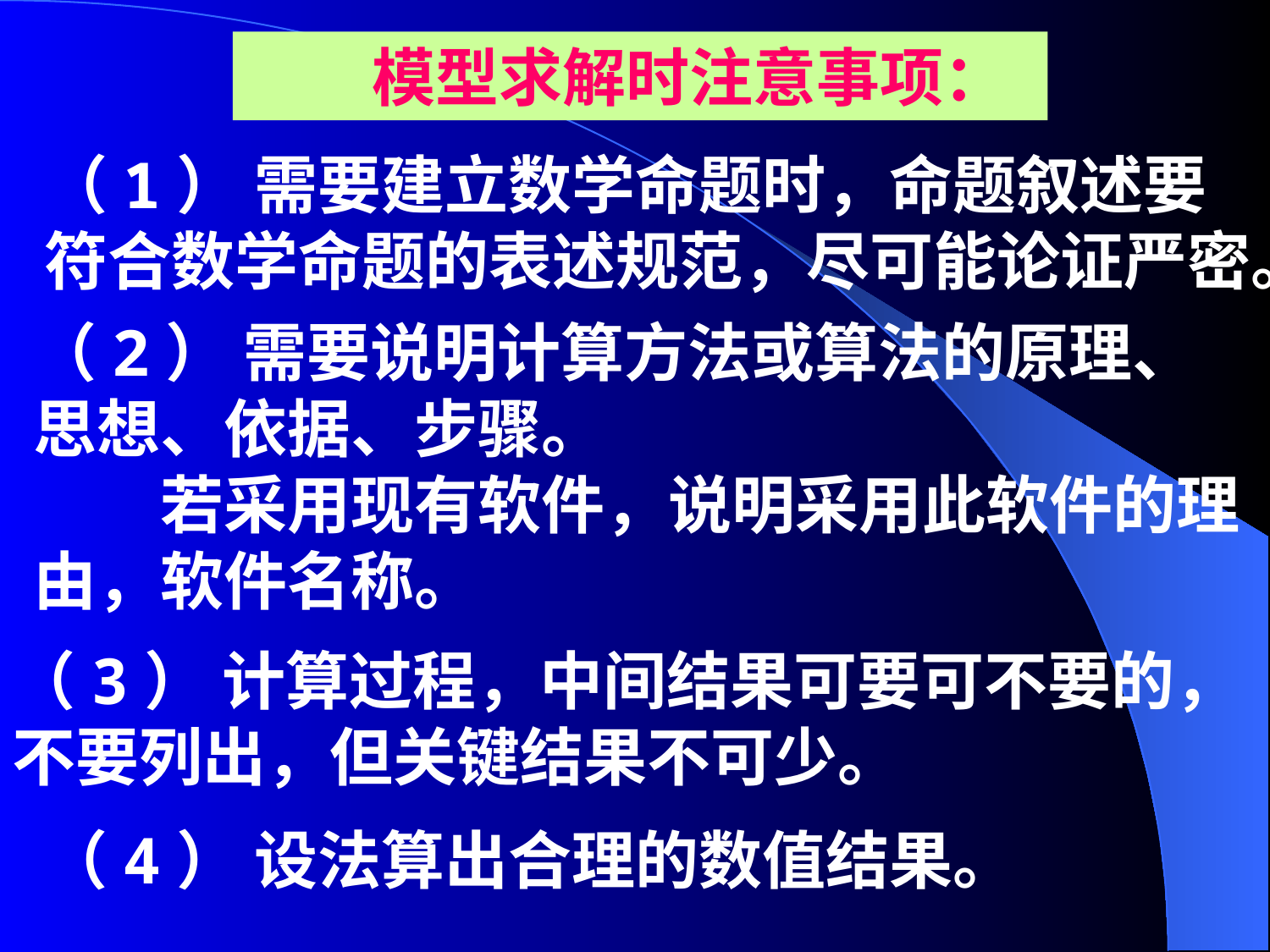

模型求解时注意事项：
（1） 需要建立数学命题时，命题叙述要符合数学命题的表述规范，尽可能论证严密。
（2） 需要说明计算方法或算法的原理、思想、依据、步骤。
　　若采用现有软件，说明采用此软件的理由，软件名称。
（3） 计算过程，中间结果可要可不要的，不要列出，但关键结果不可少。
（4） 设法算出合理的数值结果。